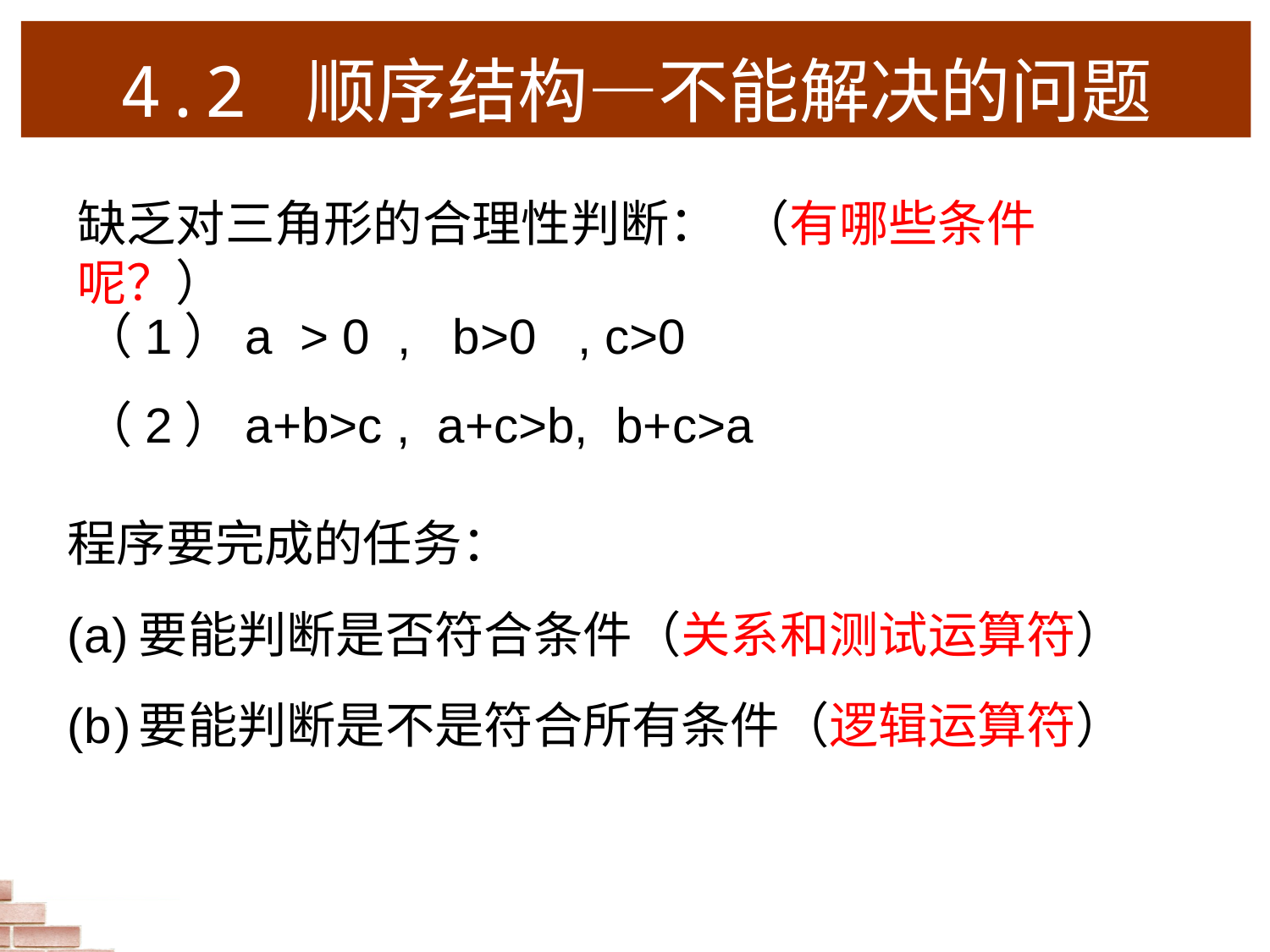

4.2 顺序结构—不能解决的问题
缺乏对三角形的合理性判断：  （有哪些条件呢？）
（1）a  > 0  ,   b>0   , c>0
（2）a+b>c ,  a+c>b,  b+c>a
程序要完成的任务：
要能判断是否符合条件（关系和测试运算符）
要能判断是不是符合所有条件（逻辑运算符）